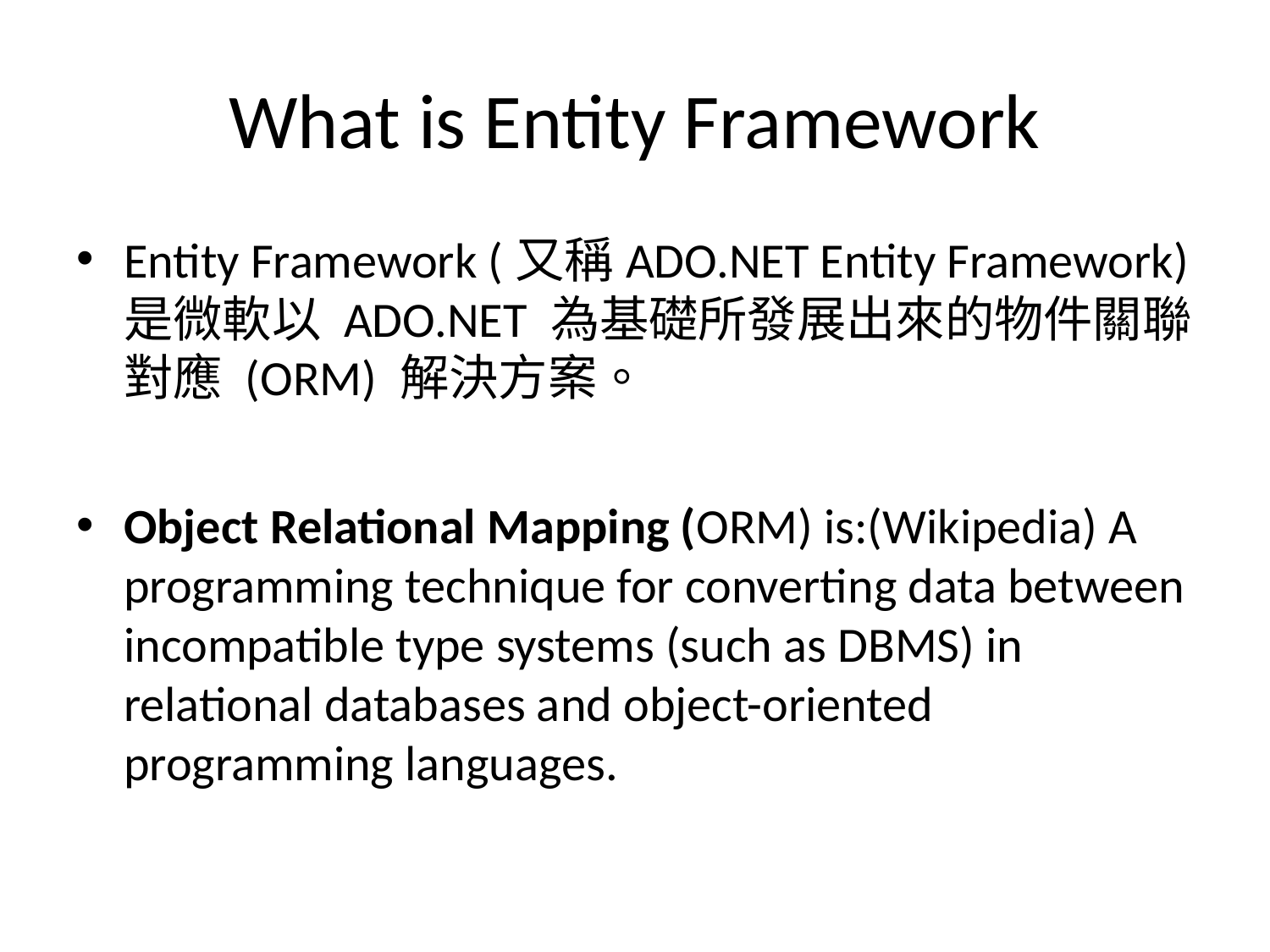

# What is Entity Framework
Entity Framework (又稱ADO.NET Entity Framework) 是微軟以 ADO.NET 為基礎所發展出來的物件關聯對應 (ORM) 解決方案。

Object Relational Mapping (ORM) is:(Wikipedia) A programming technique for converting data between incompatible type systems (such as DBMS) in relational databases and object-oriented programming languages.